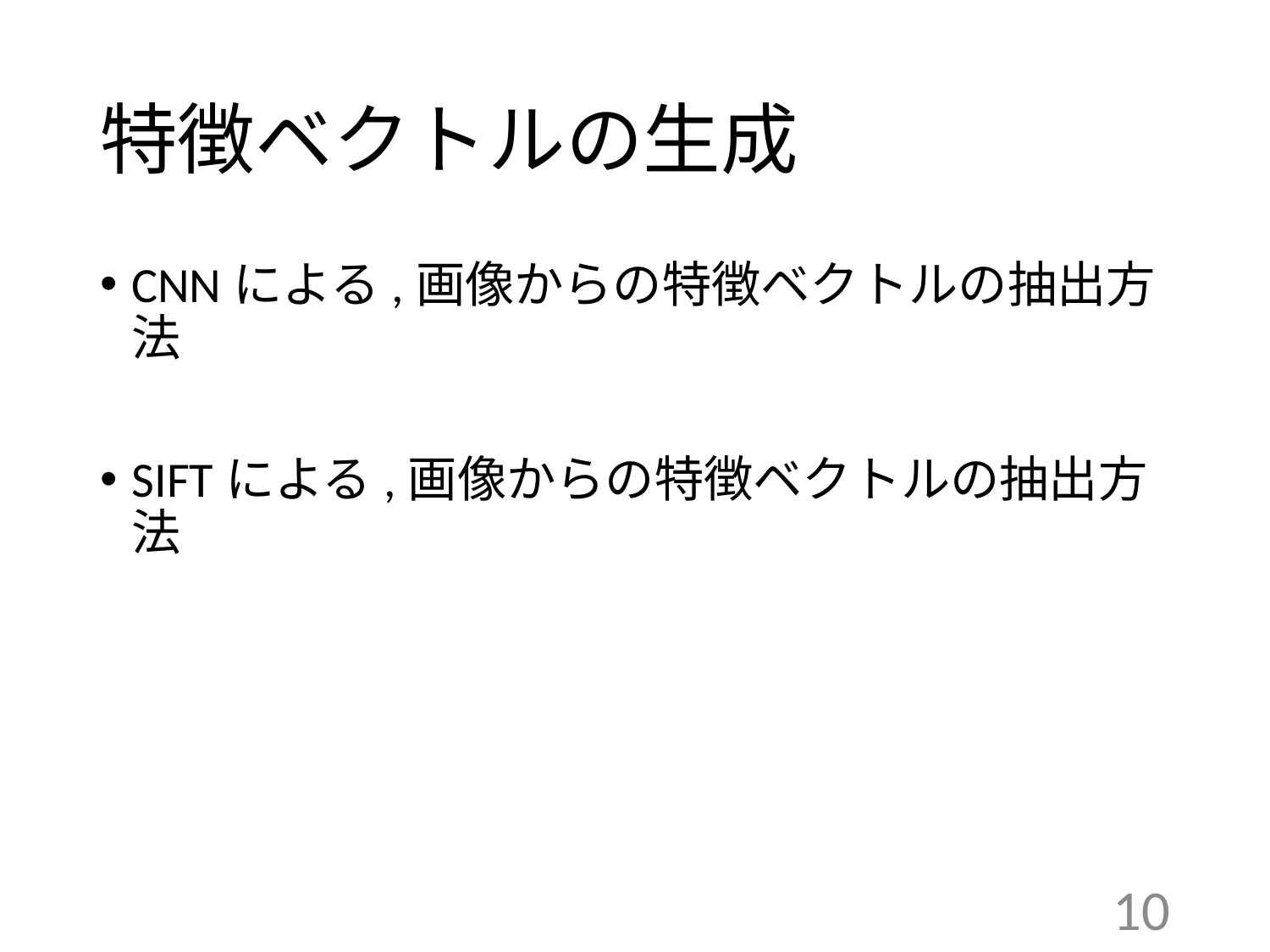

# 特徴ベクトルの生成
CNNによる,画像からの特徴ベクトルの抽出方法

SIFTによる,画像からの特徴ベクトルの抽出方法

10